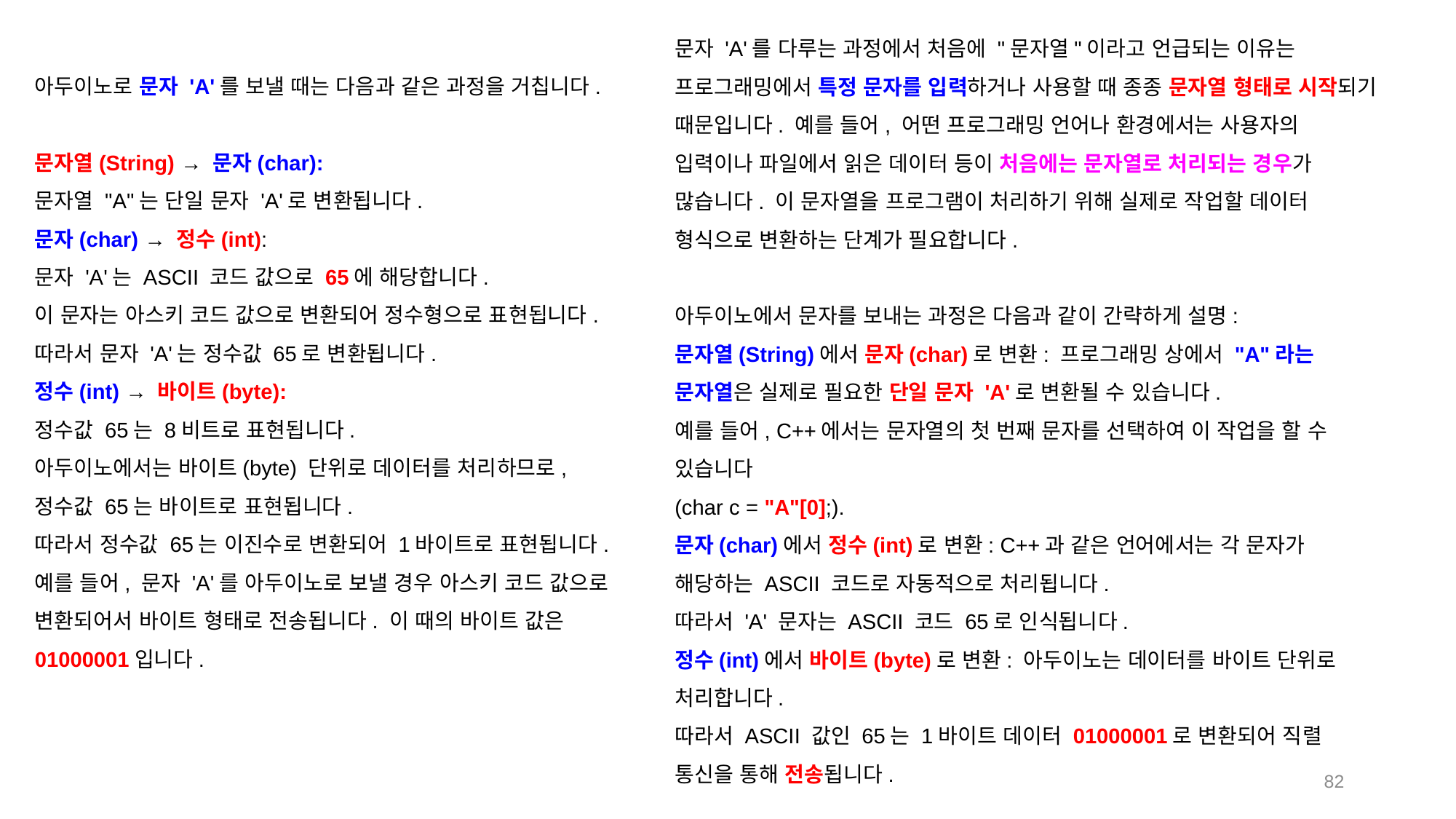

문자 'A'를 다루는 과정에서 처음에 "문자열"이라고 언급되는 이유는 프로그래밍에서 특정 문자를 입력하거나 사용할 때 종종 문자열 형태로 시작되기 때문입니다. 예를 들어, 어떤 프로그래밍 언어나 환경에서는 사용자의 입력이나 파일에서 읽은 데이터 등이 처음에는 문자열로 처리되는 경우가 많습니다. 이 문자열을 프로그램이 처리하기 위해 실제로 작업할 데이터 형식으로 변환하는 단계가 필요합니다.

아두이노에서 문자를 보내는 과정은 다음과 같이 간략하게 설명:
문자열(String)에서 문자(char)로 변환: 프로그래밍 상에서 "A"라는 문자열은 실제로 필요한 단일 문자 'A'로 변환될 수 있습니다.
예를 들어, C++에서는 문자열의 첫 번째 문자를 선택하여 이 작업을 할 수 있습니다
(char c = "A"[0];).
문자(char)에서 정수(int)로 변환: C++과 같은 언어에서는 각 문자가 해당하는 ASCII 코드로 자동적으로 처리됩니다.
따라서 'A' 문자는 ASCII 코드 65로 인식됩니다.
정수(int)에서 바이트(byte)로 변환: 아두이노는 데이터를 바이트 단위로 처리합니다.
따라서 ASCII 값인 65는 1바이트 데이터 01000001로 변환되어 직렬 통신을 통해 전송됩니다.
아두이노로 문자 'A'를 보낼 때는 다음과 같은 과정을 거칩니다.

문자열(String) → 문자(char):
문자열 "A"는 단일 문자 'A'로 변환됩니다.
문자(char) → 정수(int):
문자 'A'는 ASCII 코드 값으로 65에 해당합니다.
이 문자는 아스키 코드 값으로 변환되어 정수형으로 표현됩니다.
따라서 문자 'A'는 정수값 65로 변환됩니다.
정수(int) → 바이트(byte):
정수값 65는 8비트로 표현됩니다.
아두이노에서는 바이트(byte) 단위로 데이터를 처리하므로,
정수값 65는 바이트로 표현됩니다.
따라서 정수값 65는 이진수로 변환되어 1바이트로 표현됩니다.
예를 들어, 문자 'A'를 아두이노로 보낼 경우 아스키 코드 값으로 변환되어서 바이트 형태로 전송됩니다. 이 때의 바이트 값은 01000001입니다.
82